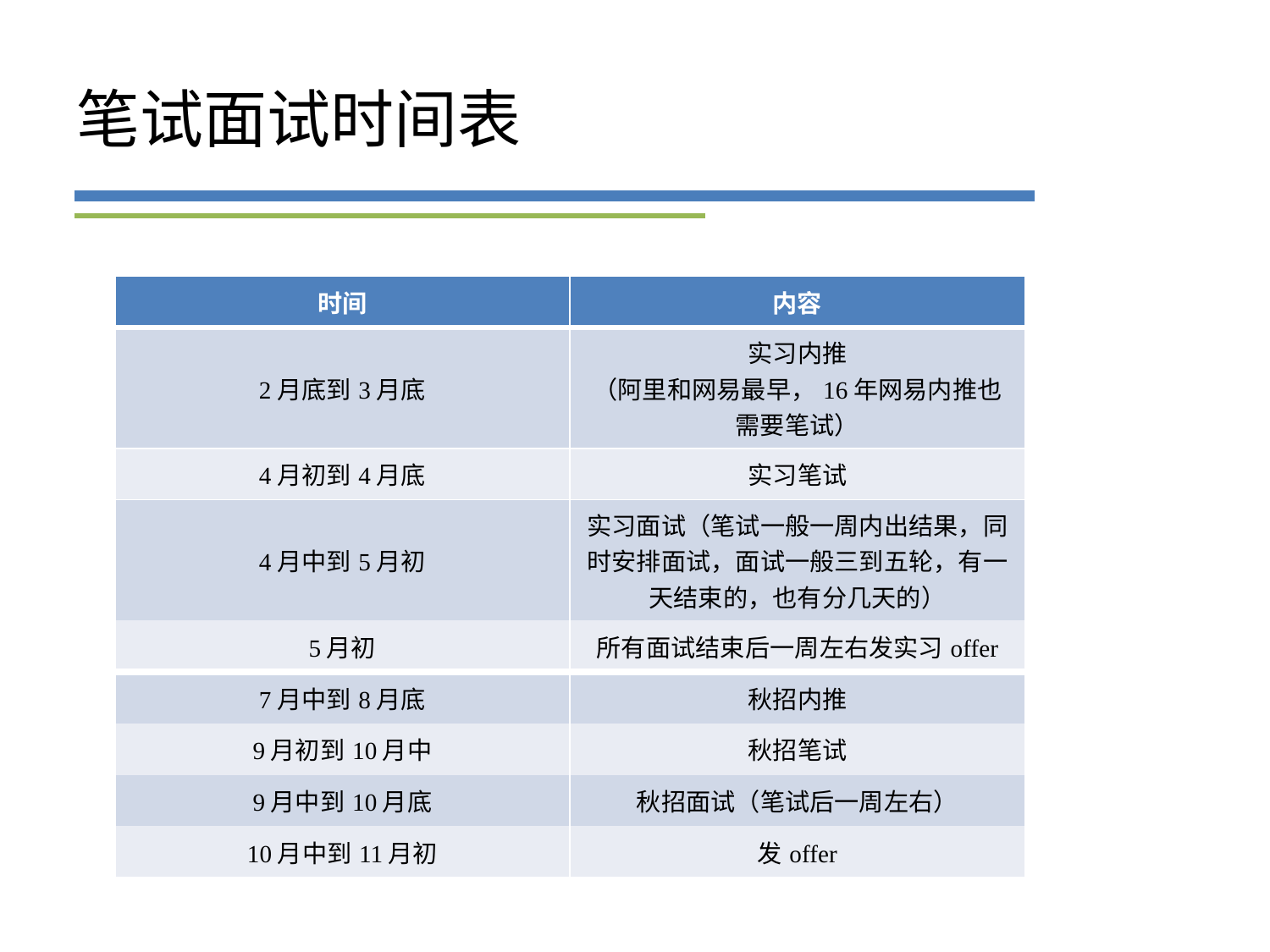

# 笔试面试时间表
| 时间 | 内容 |
| --- | --- |
| 2月底到3月底 | 实习内推 （阿里和网易最早，16年网易内推也需要笔试） |
| 4月初到4月底 | 实习笔试 |
| 4月中到5月初 | 实习面试（笔试一般一周内出结果，同时安排面试，面试一般三到五轮，有一天结束的，也有分几天的） |
| 5月初 | 所有面试结束后一周左右发实习offer |
| 7月中到8月底 | 秋招内推 |
| 9月初到10月中 | 秋招笔试 |
| 9月中到10月底 | 秋招面试（笔试后一周左右） |
| 10月中到11月初 | 发offer |